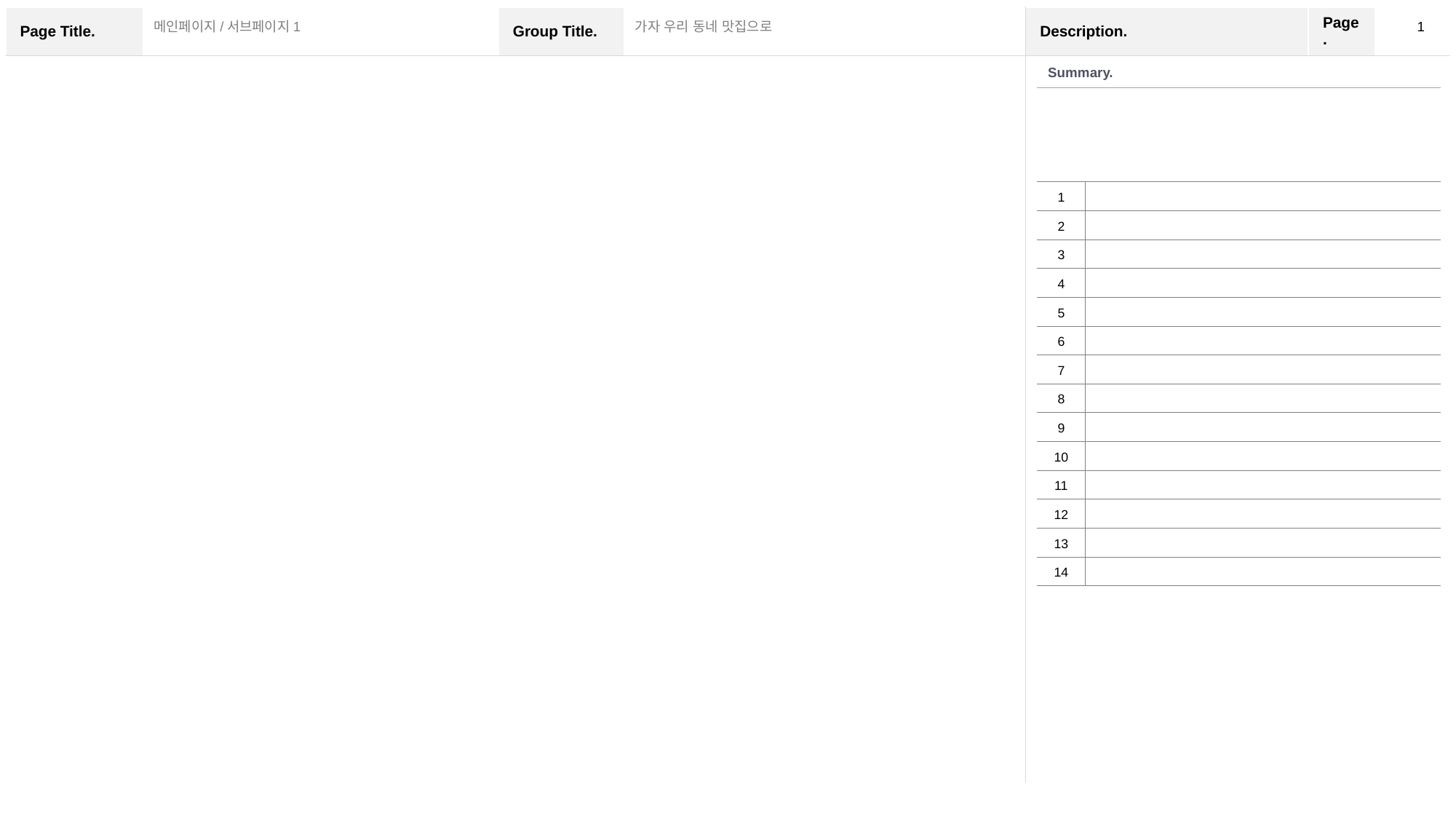

1
메인페이지/서브페이지1
가자 우리 동네 맛집으로
| Summary. |  |
| --- | --- |
|  |  |
| 1 |  |
| 2 |  |
| 3 |  |
| 4 |  |
| 5 |  |
| 6 |  |
| 7 |  |
| 8 |  |
| 9 |  |
| 10 |  |
| 11 |  |
| 12 |  |
| 13 |  |
| 14 |  |